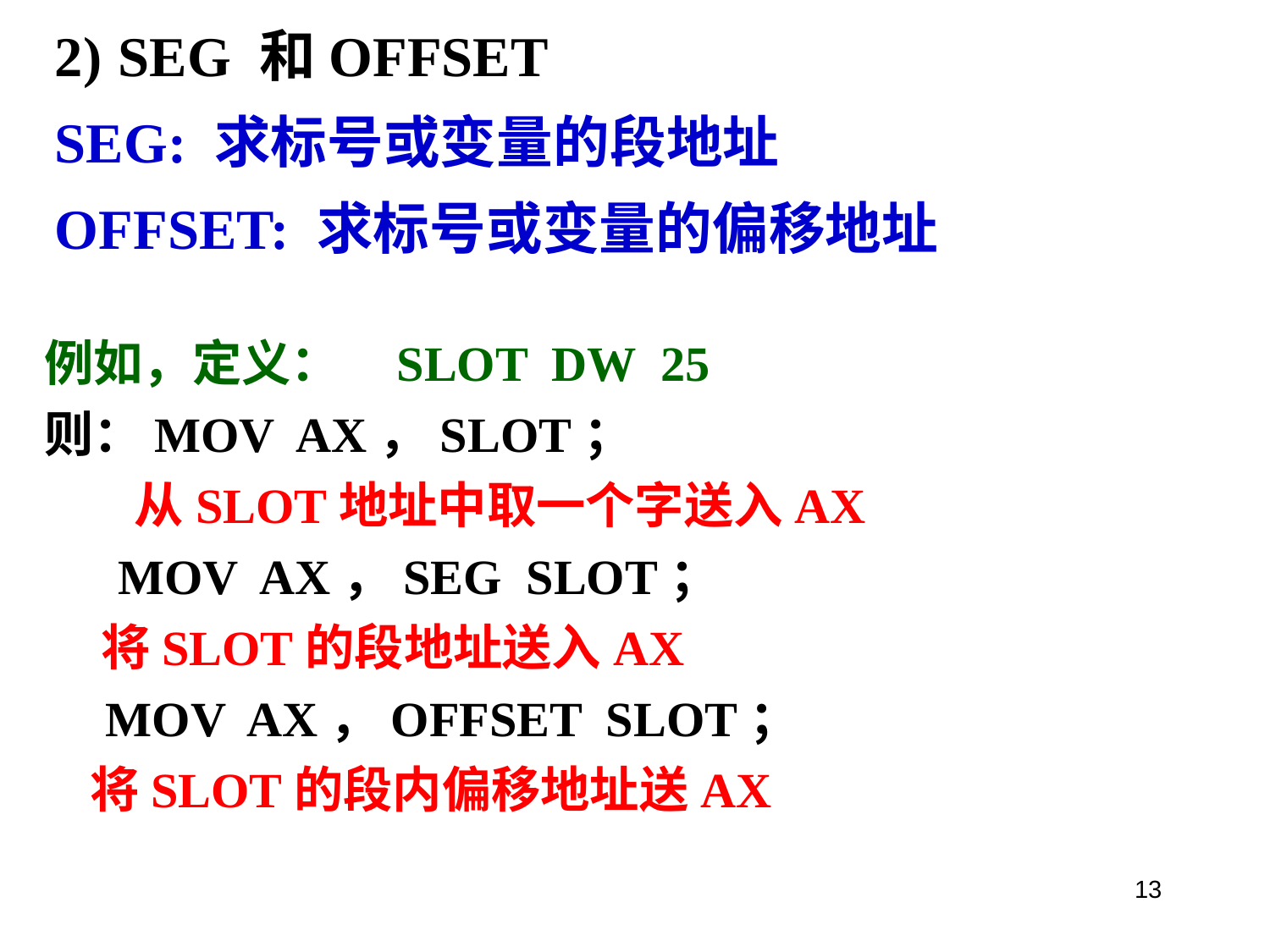

SEG 和OFFSET
SEG: 求标号或变量的段地址
OFFSET: 求标号或变量的偏移地址
例如，定义：    SLOT  DW  25
则：MOV  AX，SLOT；
       从SLOT地址中取一个字送入AX
      MOV  AX，SEG  SLOT；
    将SLOT的段地址送入AX
     MOV  AX，OFFSET  SLOT；
   将SLOT的段内偏移地址送AX
13